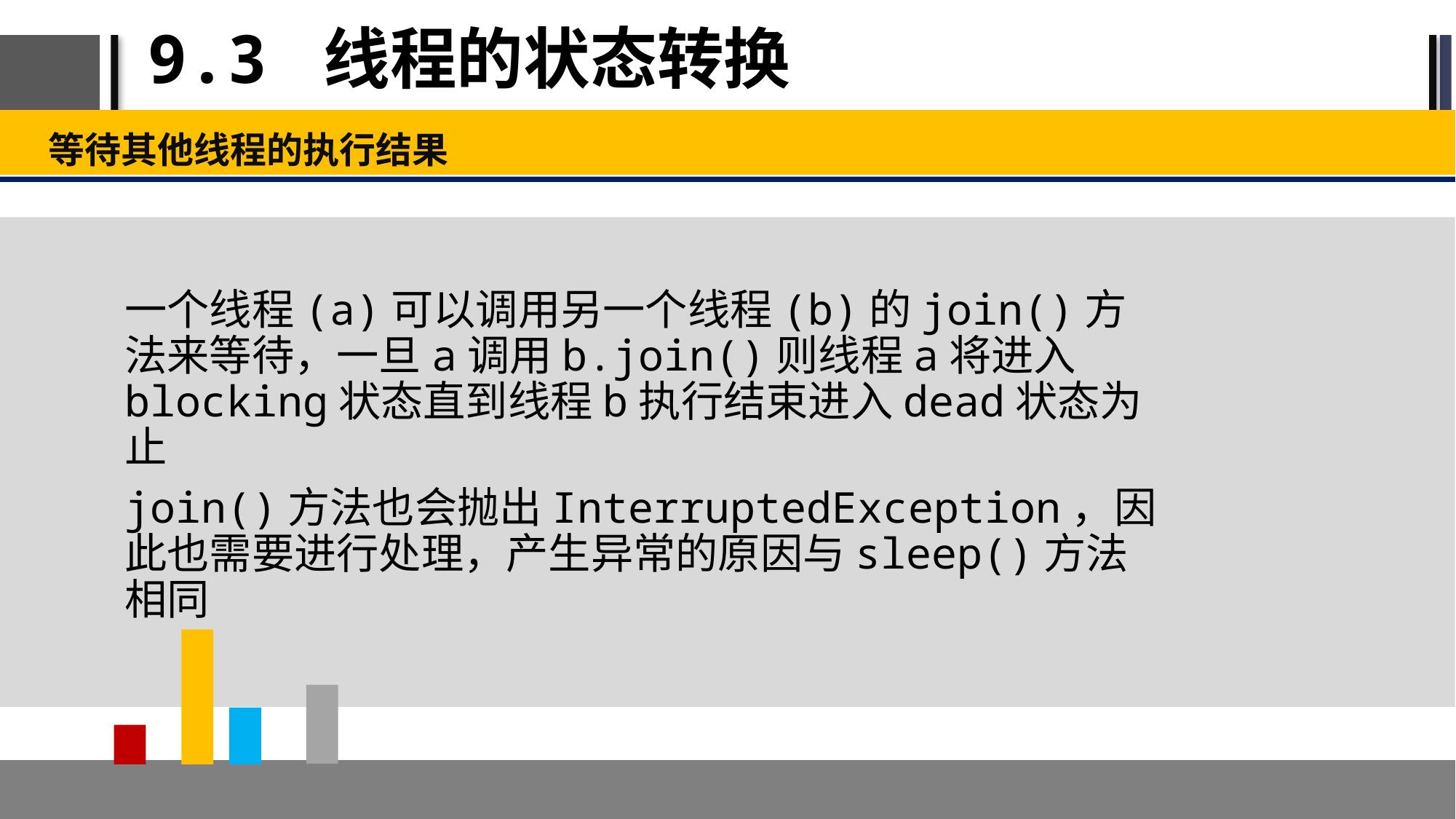

# 9.3 线程的状态转换

等待其他线程的执行结果

一个线程(a)可以调用另一个线程(b)的join()方法来等待，一旦a调用b.join()则线程a将进入blocking状态直到线程b执行结束进入dead状态为止
join()方法也会抛出InterruptedException，因此也需要进行处理，产生异常的原因与sleep()方法相同